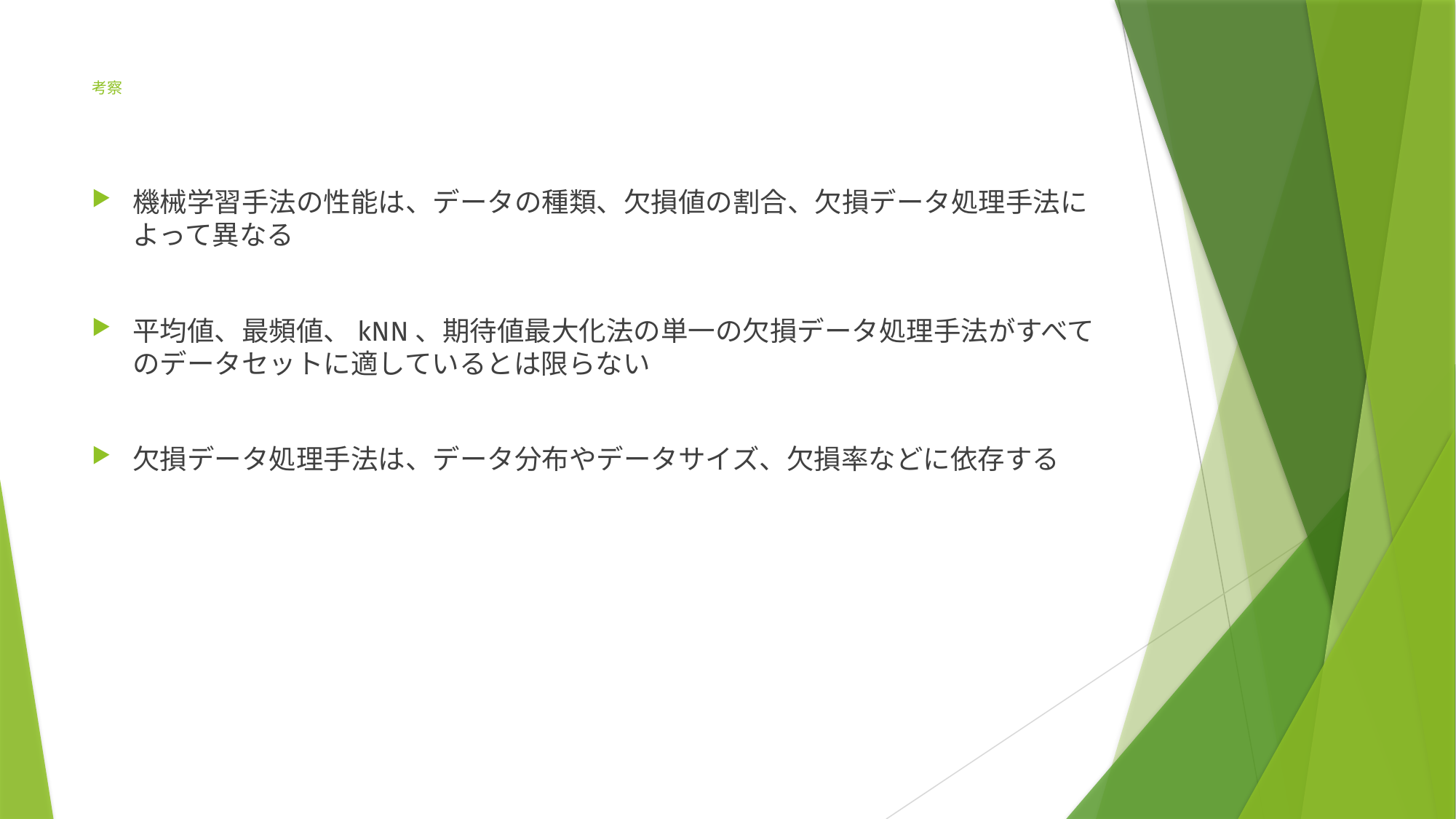

# 考察
機械学習手法の性能は、データの種類、欠損値の割合、欠損データ処理手法によって異なる

平均値、最頻値、kNN、期待値最大化法の単一の欠損データ処理手法がすべてのデータセットに適しているとは限らない

欠損データ処理手法は、データ分布やデータサイズ、欠損率などに依存する